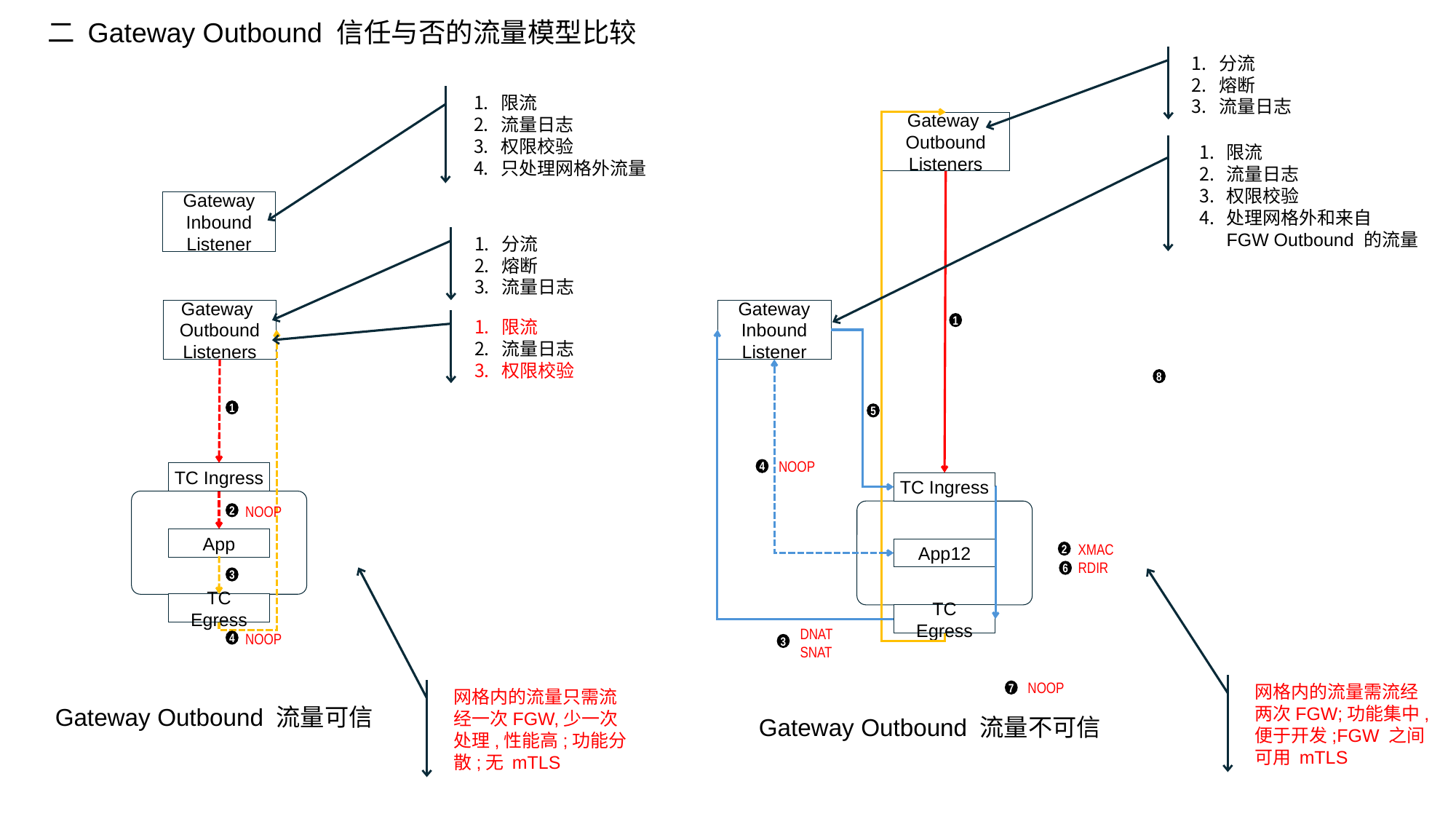

二 Gateway Outbound 信任与否的流量模型比较
分流
熔断
流量日志
限流
流量日志
权限校验
只处理网格外流量
Gateway
Outbound
Listeners
Gateway Inbound
Listener
1
8
5
NOOP
4
TC Ingress
App12
TC Egress

XMAC
RDIR
2
6
DNAT
SNAT
3
NOOP
7
Gateway Outbound 流量不可信
限流
流量日志
权限校验
处理网格外和来自 FGW Outbound 的流量
Gateway Inbound
Listener
分流
熔断
流量日志
Gateway
Outbound
Listeners
1
TC Ingress
App
TC Egress

NOOP
2
3
NOOP
4
Gateway Outbound 流量可信
限流
流量日志
权限校验
网格内的流量需流经两次FGW;功能集中,
便于开发;FGW 之间可用 mTLS
网格内的流量只需流经一次FGW,少一次处理,性能高;功能分散;无 mTLS